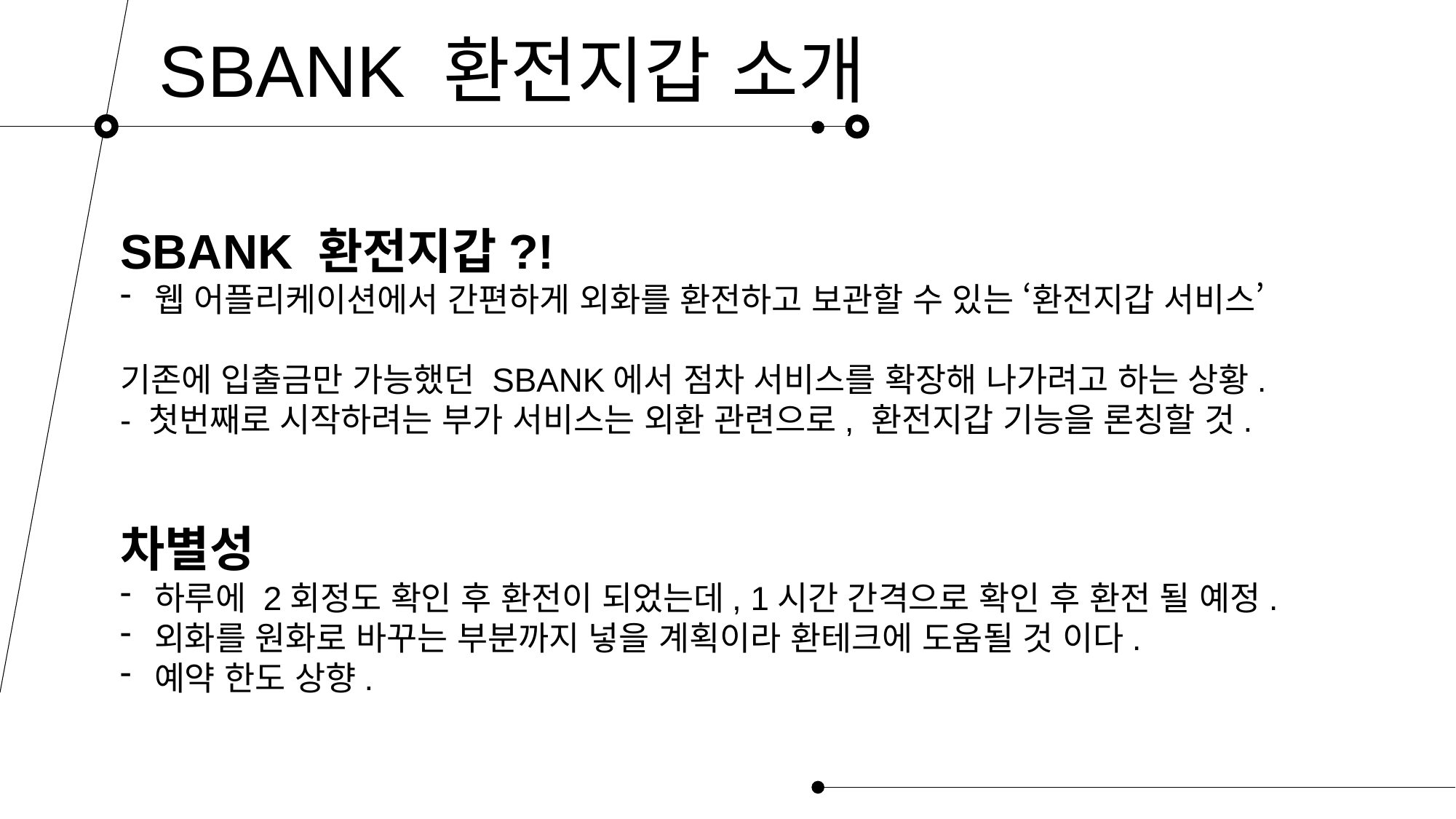

SBANK 환전지갑 소개
SBANK 환전지갑?!
웹 어플리케이션에서 간편하게 외화를 환전하고 보관할 수 있는 ‘환전지갑 서비스’

기존에 입출금만 가능했던 SBANK에서 점차 서비스를 확장해 나가려고 하는 상황.
- 첫번째로 시작하려는 부가 서비스는 외환 관련으로, 환전지갑 기능을 론칭할 것.

차별성
하루에 2회정도 확인 후 환전이 되었는데, 1시간 간격으로 확인 후 환전 될 예정.
외화를 원화로 바꾸는 부분까지 넣을 계획이라 환테크에 도움될 것 이다.
예약 한도 상향.